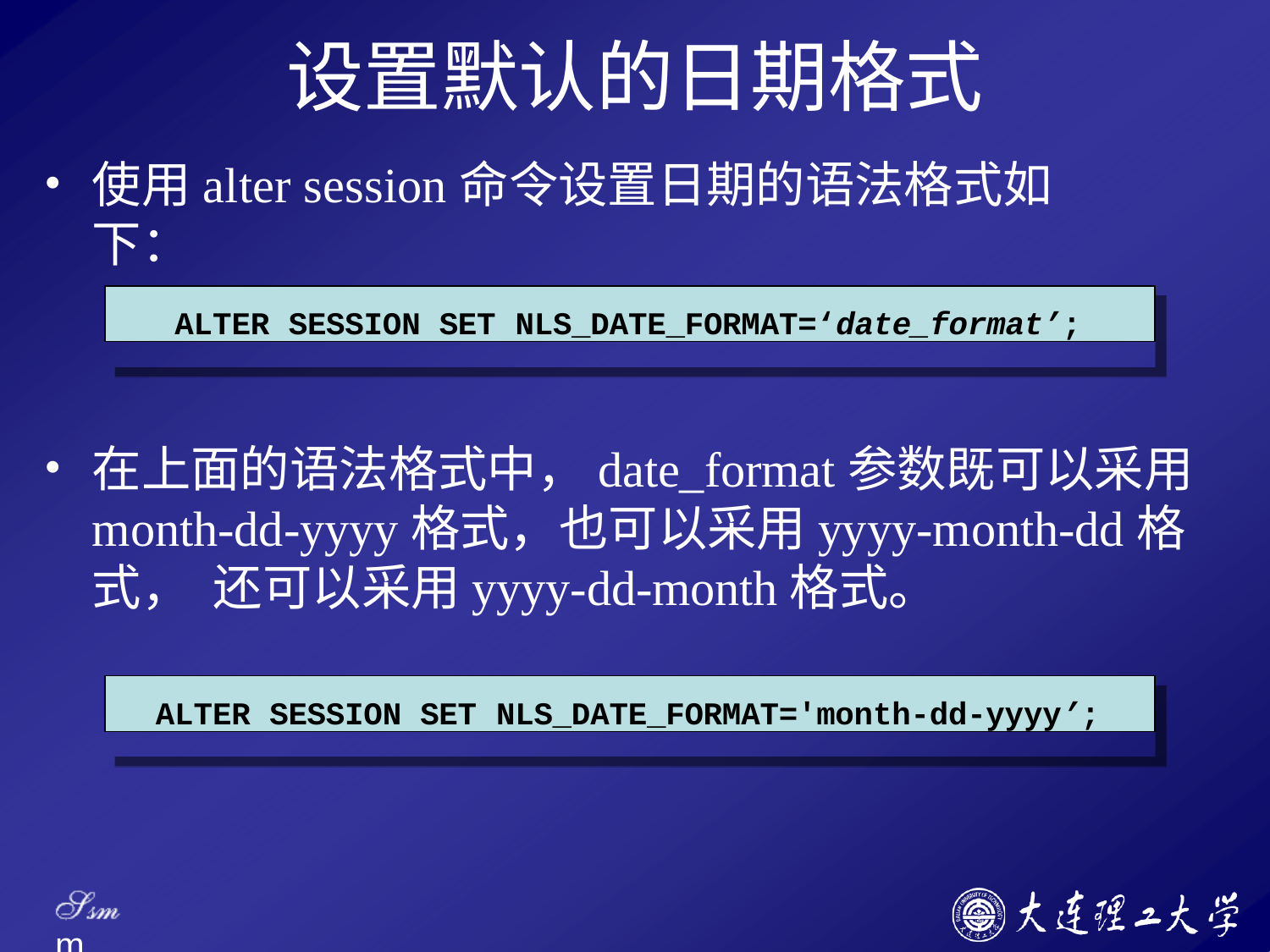

# 设置默认的日期格式
使用alter session命令设置日期的语法格式如下：
ALTER SESSION SET NLS_DATE_FORMAT=‘date_format’;

在上面的语法格式中，date_format参数既可以采用 month-dd-yyyy格式，也可以采用yyyy-month-dd格式，  还可以采用yyyy-dd-month格式。
ALTER SESSION SET NLS_DATE_FORMAT='month-dd-yyyy’;

Ssm